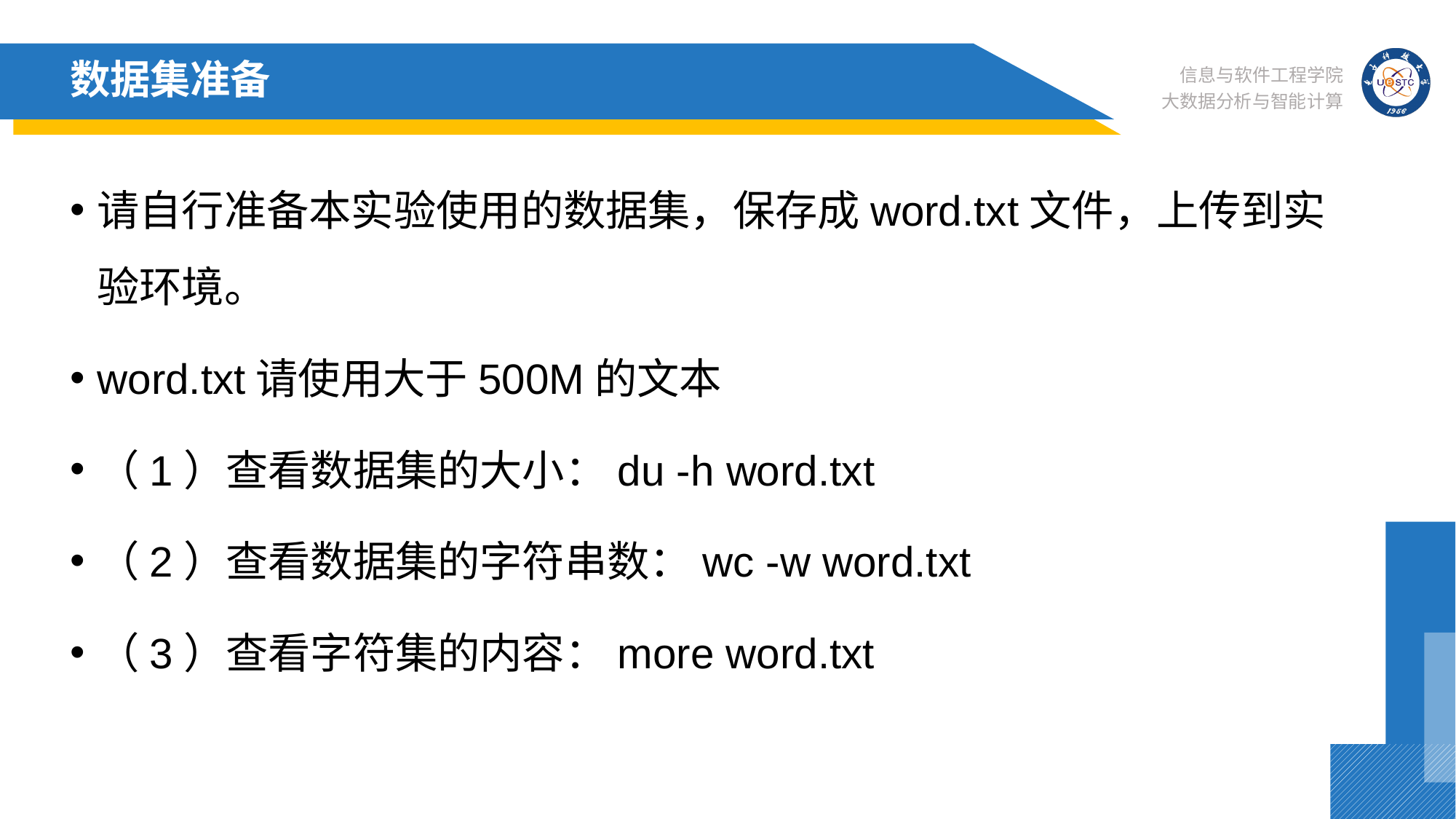

# 数据集准备
请自行准备本实验使用的数据集，保存成word.txt文件，上传到实验环境。
word.txt请使用大于500M的文本
（1）查看数据集的大小：du -h word.txt
（2）查看数据集的字符串数：wc -w word.txt
（3）查看字符集的内容：more word.txt